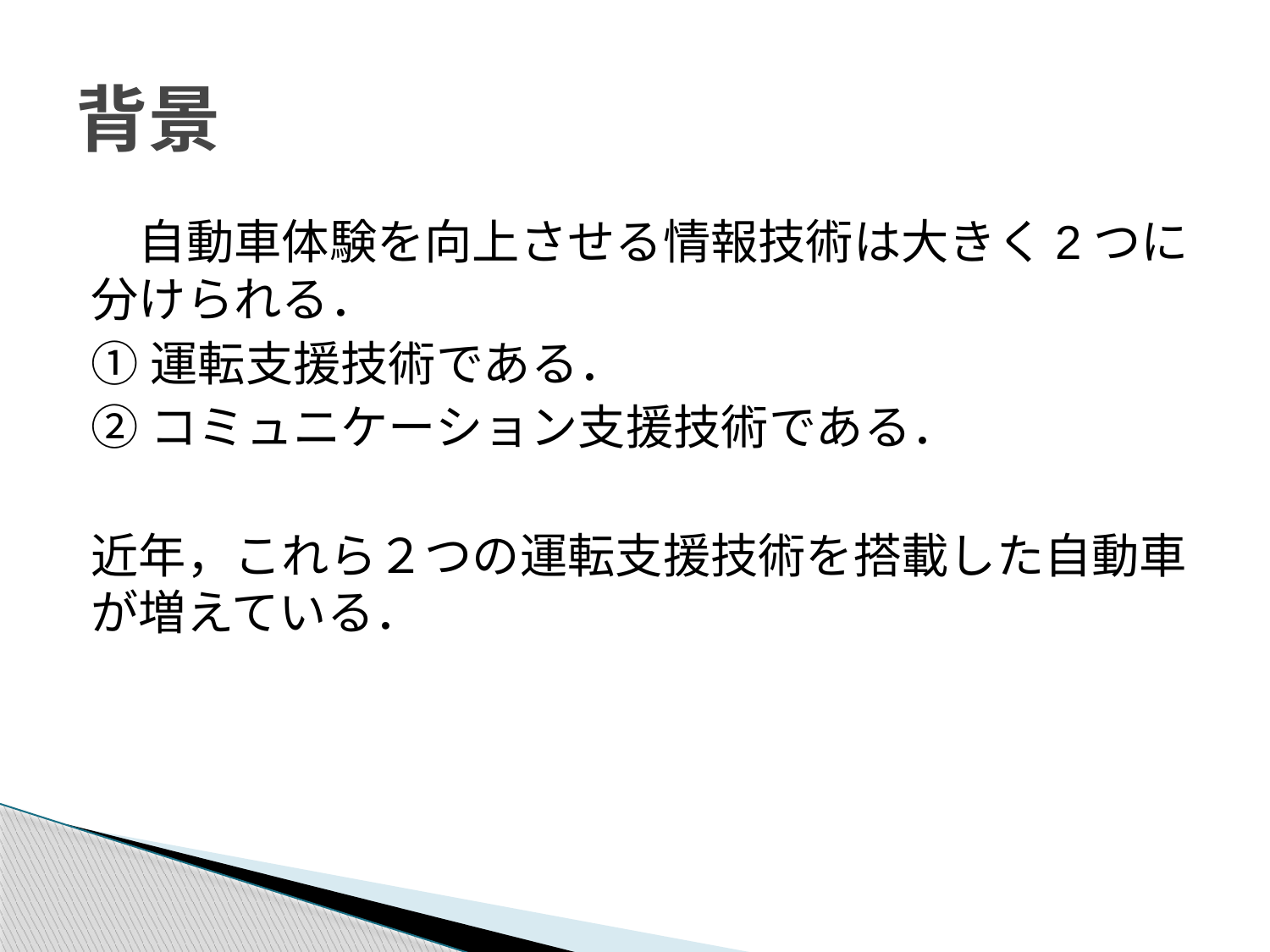

# 背景
　自動車体験を向上させる情報技術は大きく2つに分けられる．
①運転支援技術である．
②コミュニケーション支援技術である．

近年，これら２つの運転支援技術を搭載した自動車が増えている．